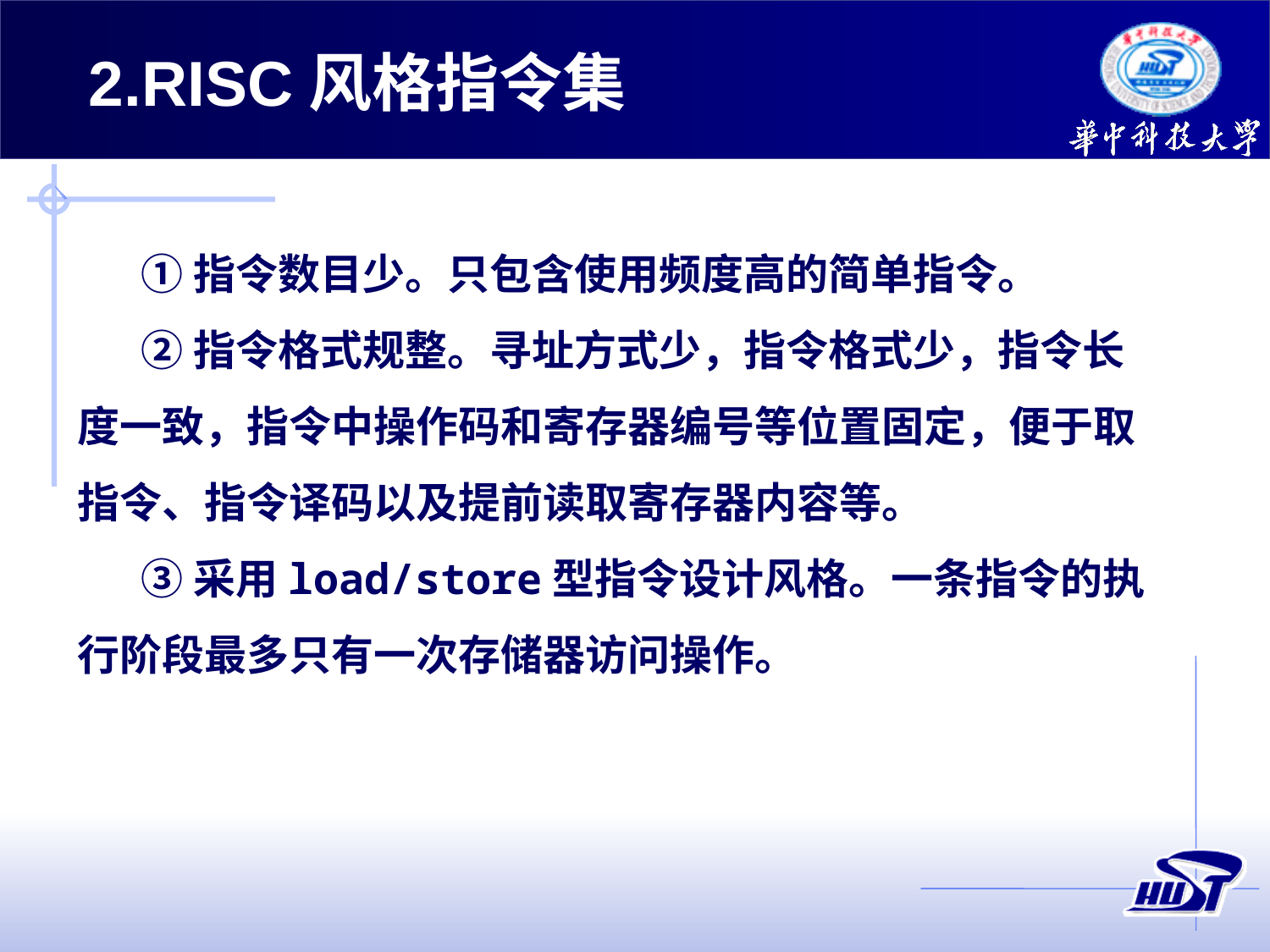

2.RISC风格指令集
①指令数目少。只包含使用频度高的简单指令。
②指令格式规整。寻址方式少，指令格式少，指令长度一致，指令中操作码和寄存器编号等位置固定，便于取指令、指令译码以及提前读取寄存器内容等。
③采用load/store型指令设计风格。一条指令的执行阶段最多只有一次存储器访问操作。